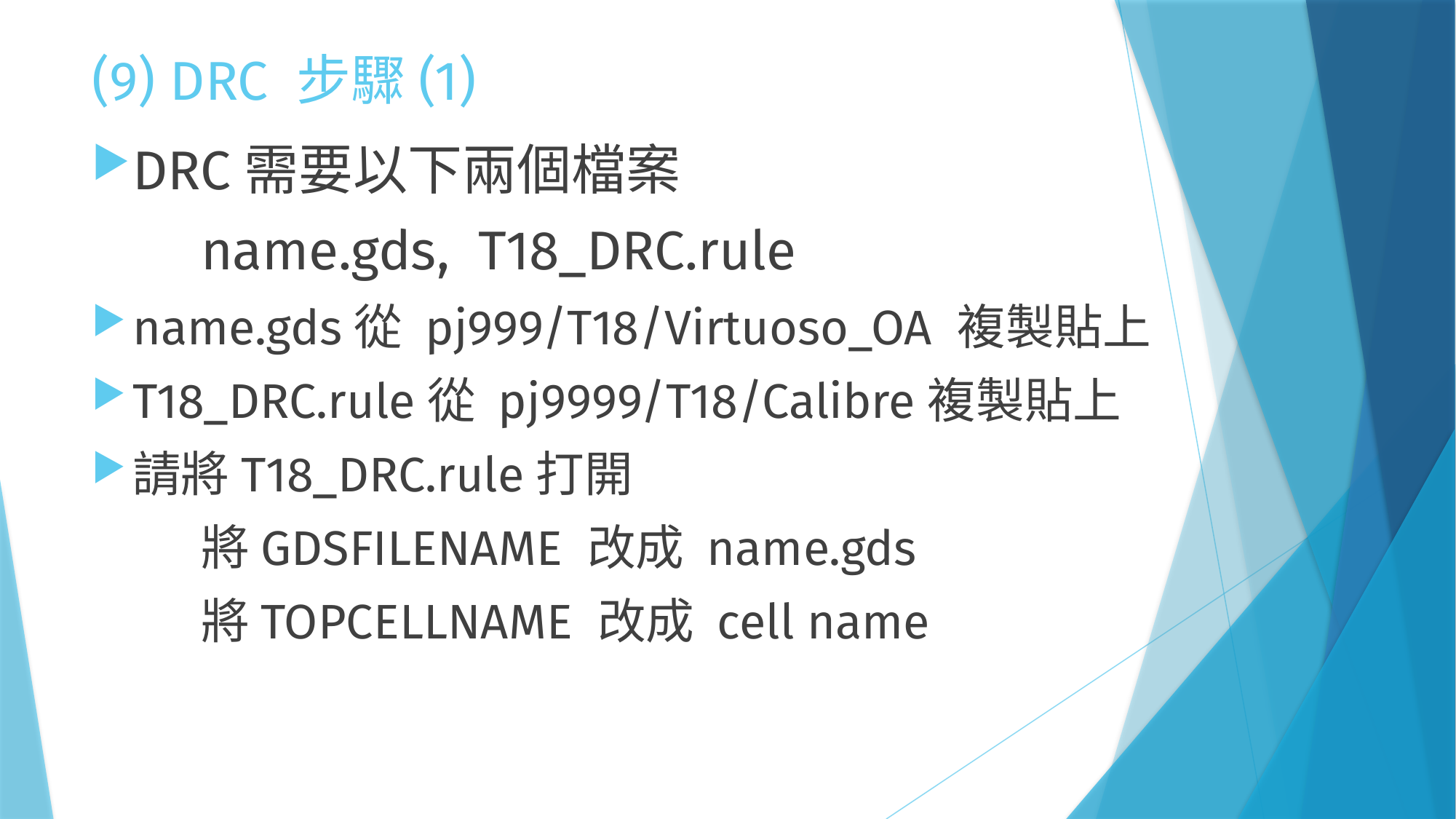

# (9) DRC 步驟(1)
DRC需要以下兩個檔案
	name.gds,  T18_DRC.rule
name.gds從 pj999/T18/Virtuoso_OA 複製貼上
T18_DRC.rule從 pj9999/T18/Calibre複製貼上
請將T18_DRC.rule打開
	將GDSFILENAME 改成 name.gds
	將TOPCELLNAME 改成 cell name